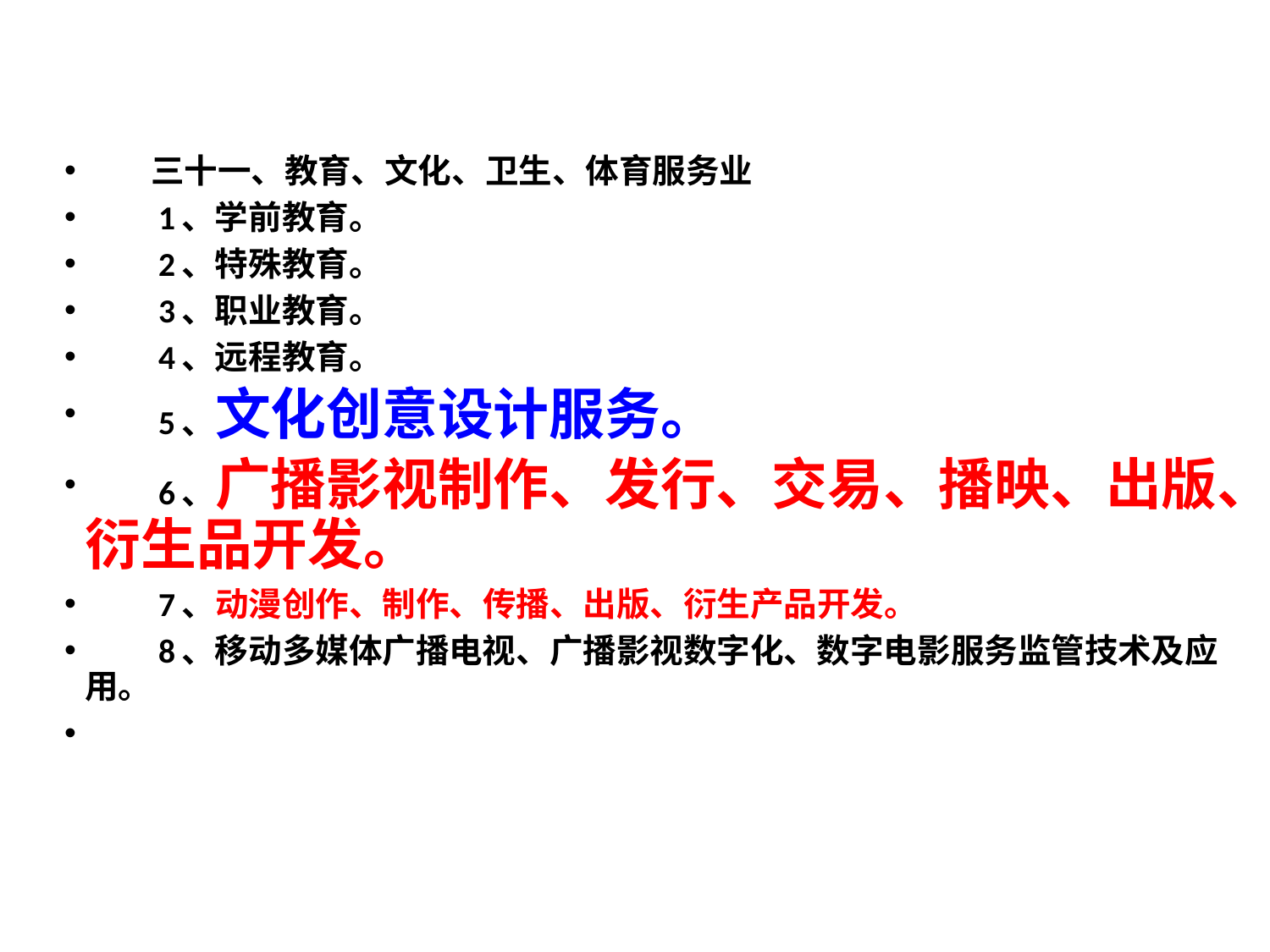

#
        三十一、教育、文化、卫生、体育服务业
　　1、学前教育。
　　2、特殊教育。
　　3、职业教育。
　　4、远程教育。
　　5、文化创意设计服务。
　　6、广播影视制作、发行、交易、播映、出版、衍生品开发。
　　7、动漫创作、制作、传播、出版、衍生产品开发。
　　8、移动多媒体广播电视、广播影视数字化、数字电影服务监管技术及应用。